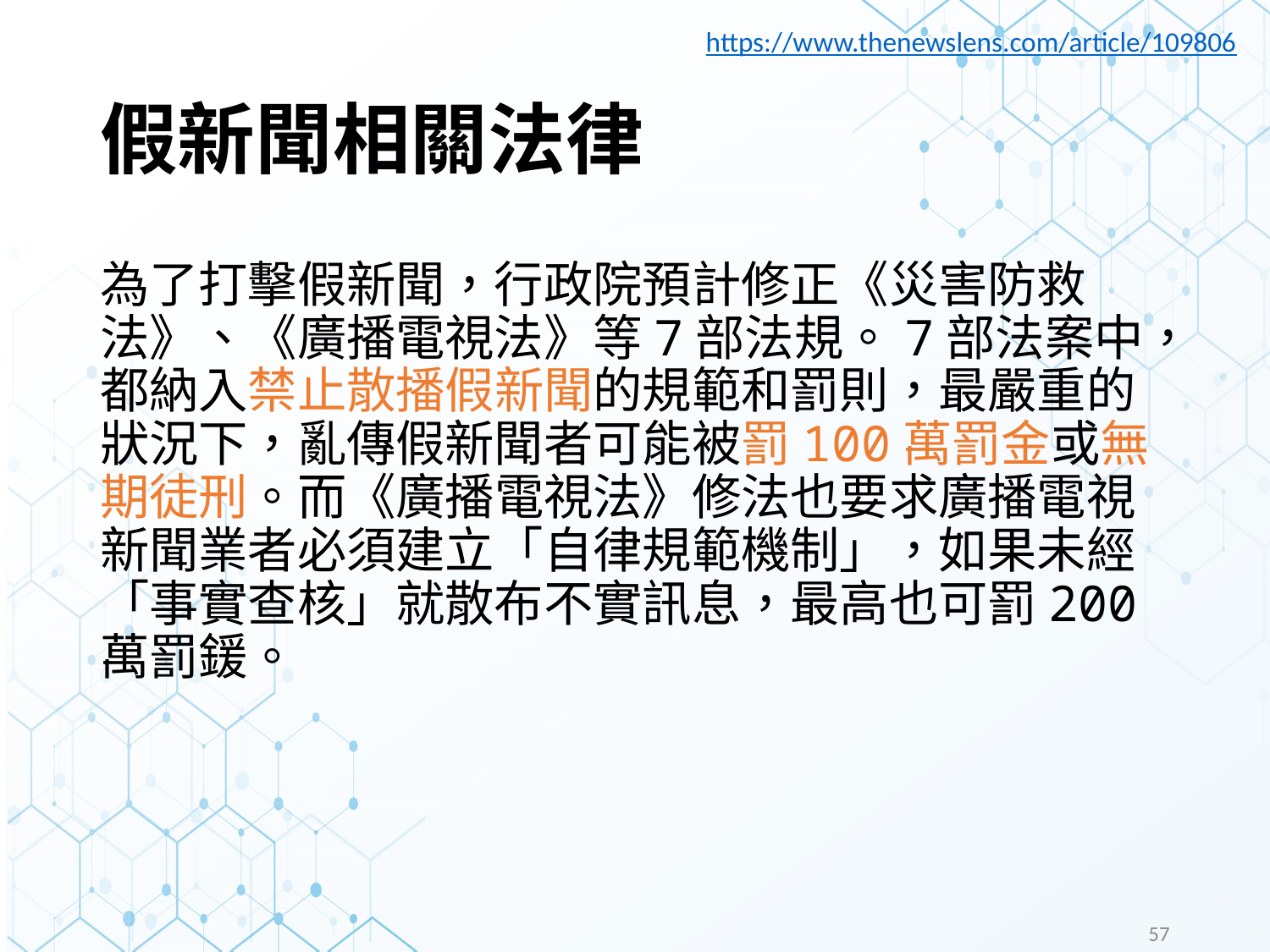

https://www.thenewslens.com/article/109806
# 假新聞相關法律
為了打擊假新聞，行政院預計修正《災害防救法》、《廣播電視法》等7部法規。7部法案中，都納入禁止散播假新聞的規範和罰則，最嚴重的狀況下，亂傳假新聞者可能被罰100萬罰金或無期徒刑。而《廣播電視法》修法也要求廣播電視新聞業者必須建立「自律規範機制」，如果未經「事實查核」就散布不實訊息，最高也可罰200萬罰鍰。
57